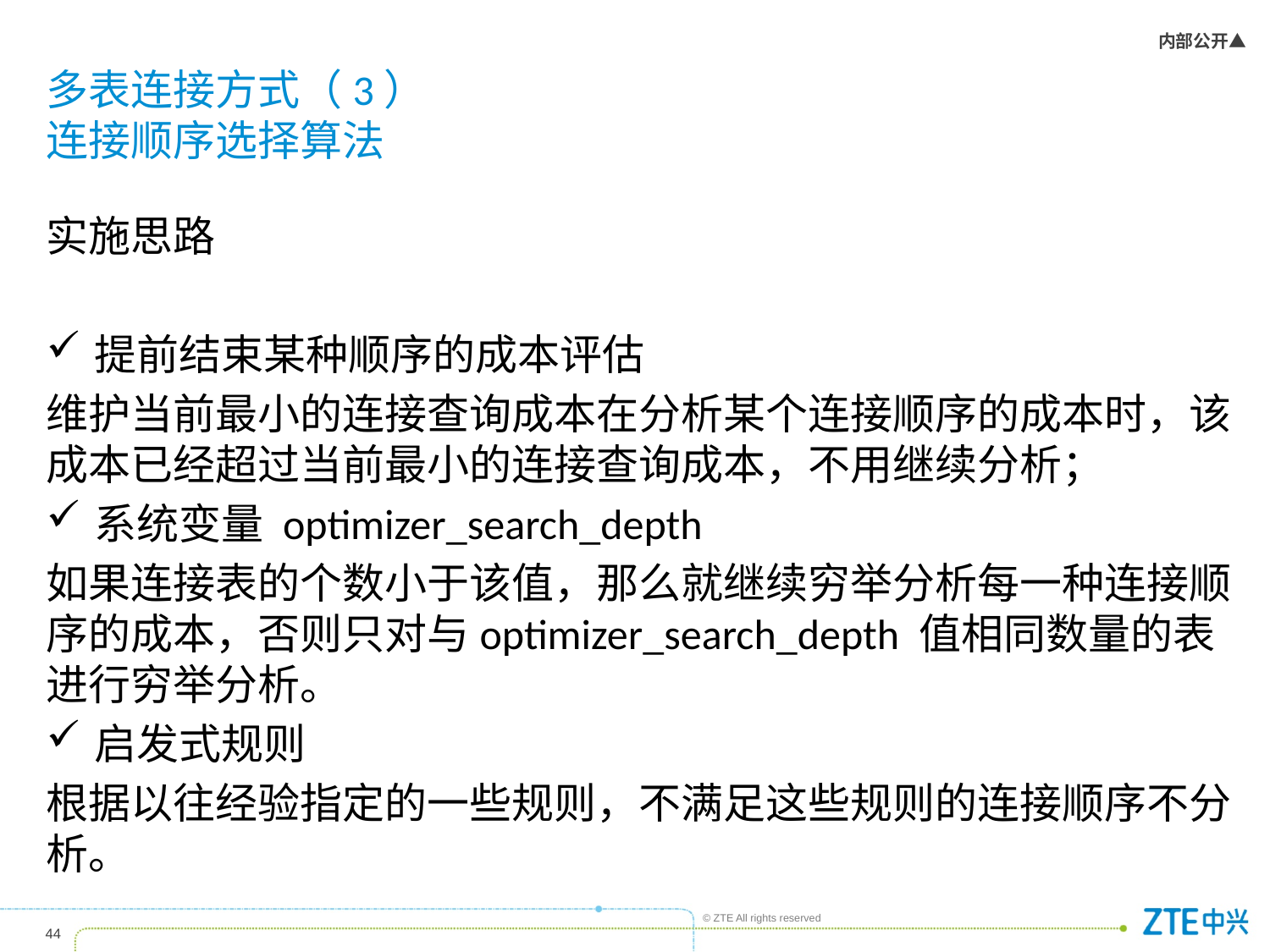

# 多表连接方式（3） 连接顺序选择算法
实施思路

提前结束某种顺序的成本评估
维护当前最小的连接查询成本在分析某个连接顺序的成本时，该成本已经超过当前最小的连接查询成本，不用继续分析；
系统变量 optimizer_search_depth
如果连接表的个数小于该值，那么就继续穷举分析每一种连接顺序的成本，否则只对与optimizer_search_depth 值相同数量的表进行穷举分析。
启发式规则
根据以往经验指定的一些规则，不满足这些规则的连接顺序不分析。